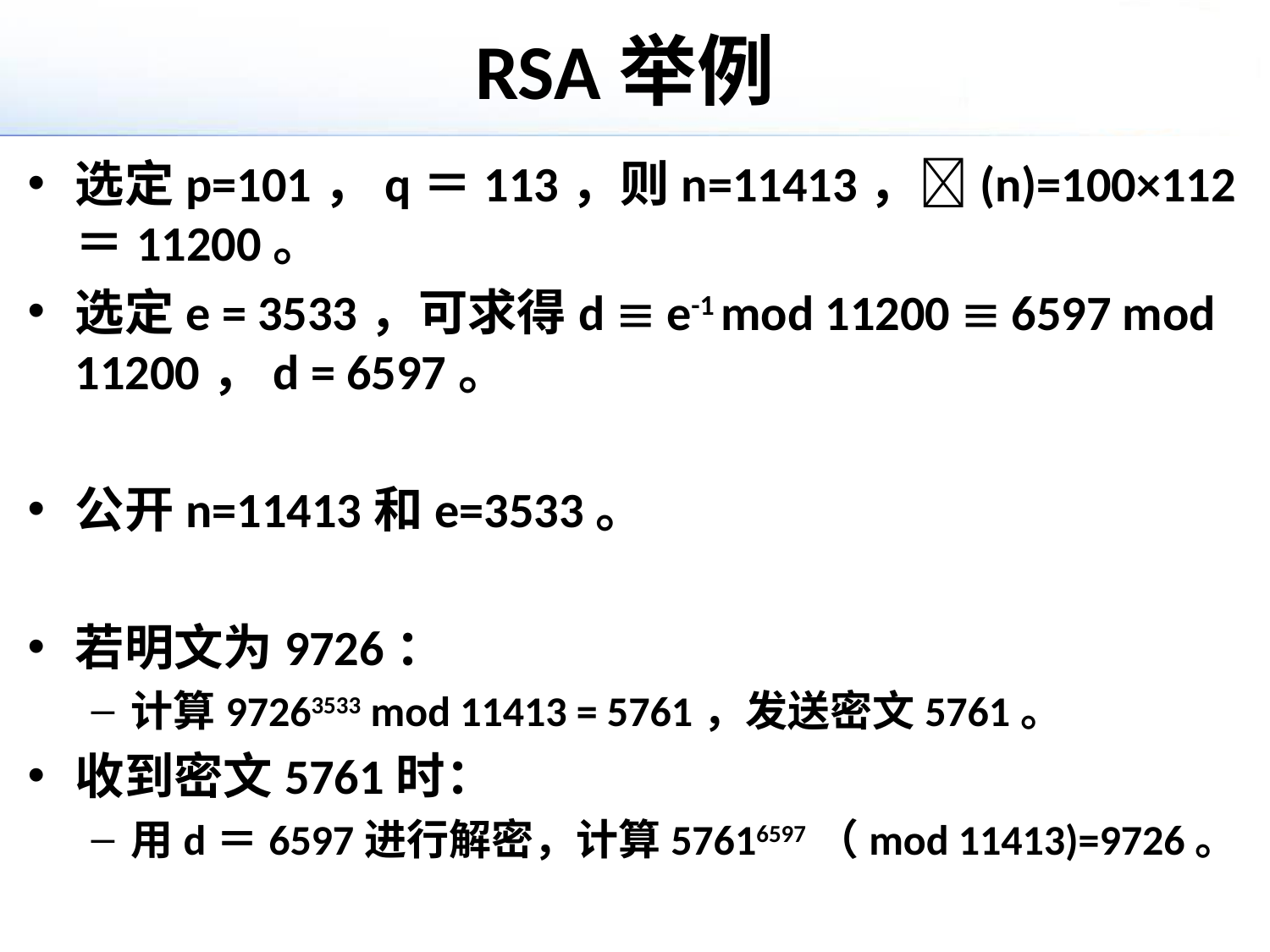

# RSA举例
选定p=101，q＝113，则n=11413，ϕ(n)=100×112＝11200。
选定e = 3533，可求得d ≡ e-1 mod 11200 ≡ 6597 mod 11200，d = 6597。

公开n=11413和e=3533。

若明文为9726：
计算97263533 mod 11413 = 5761，发送密文5761。
收到密文5761时：
用d＝6597进行解密，计算57616597（mod 11413)=9726。